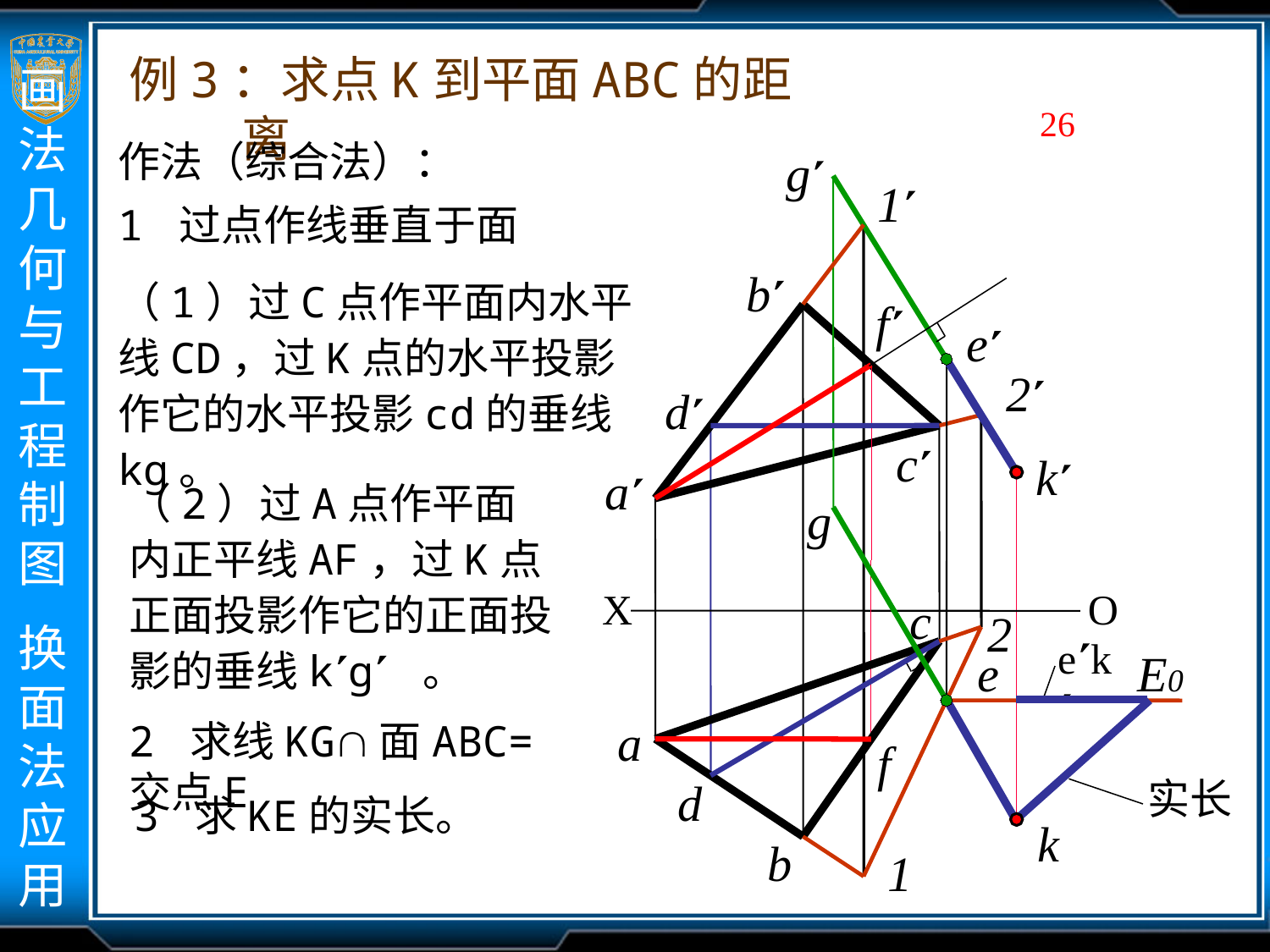

例3：求点K到平面ABC的距离
26
作法（综合法）：
1 过点作线垂直于面
（1）过C点作平面内水平线CD，过K点的水平投影作它的水平投影cd的垂线kg。
g′
1′

b′

f′

e′

2′

d′

c′
k′
a′
（2）过A点作平面内正平线AF，过K点正面投影作它的正面投影的垂线k′g′ 。

g

X
O
c
2

e′k′

e

E0

d

a
2 求线KG∩面ABC=交点E
f

实长

3 求KE的实长。
k

b
1